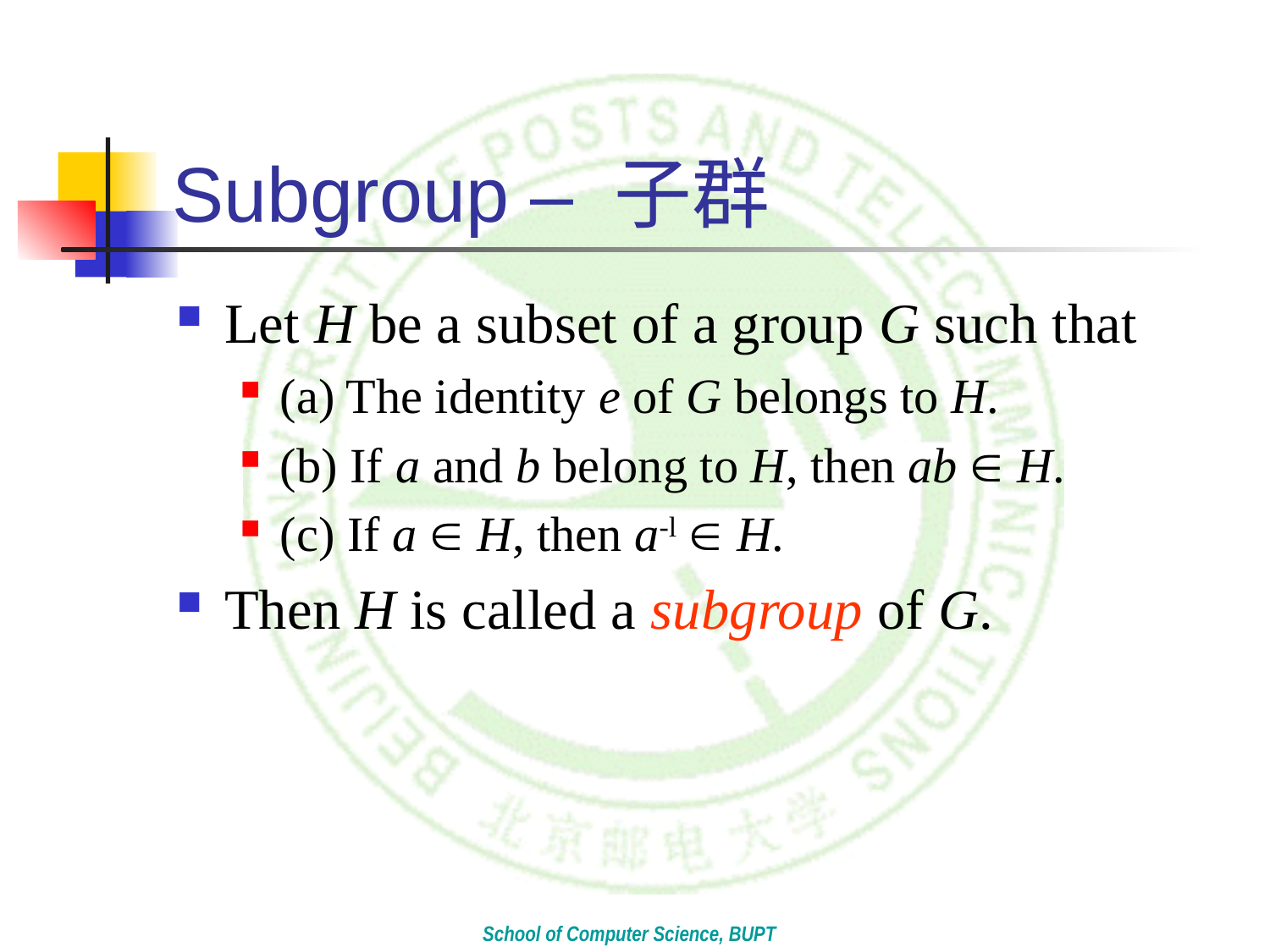

# Subgroup – 子群
Let H be a subset of a group G such that
(a) The identity e of G belongs to H.
(b) If a and b belong to H, then ab ∈ H.
(c) If a ∈ H, then a-l ∈ H.
Then H is called a subgroup of G.

School of Computer Science, BUPT
26